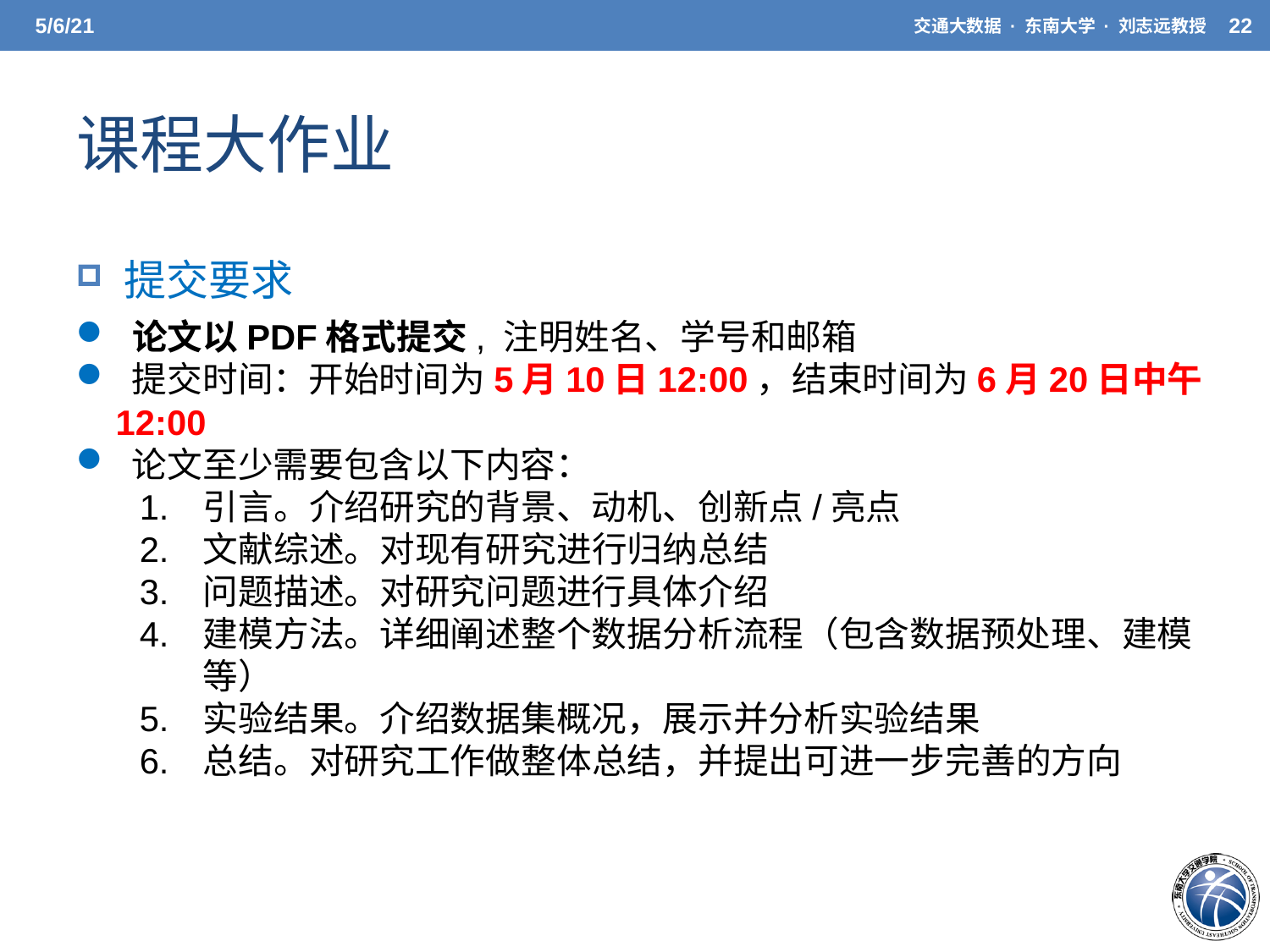

5/6/21
交通大数据 · 东南大学 · 刘志远教授
22
# 课程大作业
提交要求
 论文以PDF格式提交, 注明姓名、学号和邮箱
 提交时间：开始时间为5月10日12:00，结束时间为6月20日中午12:00
 论文至少需要包含以下内容：
引言。介绍研究的背景、动机、创新点/亮点
文献综述。对现有研究进行归纳总结
问题描述。对研究问题进行具体介绍
建模方法。详细阐述整个数据分析流程（包含数据预处理、建模等）
实验结果。介绍数据集概况，展示并分析实验结果
总结。对研究工作做整体总结，并提出可进一步完善的方向